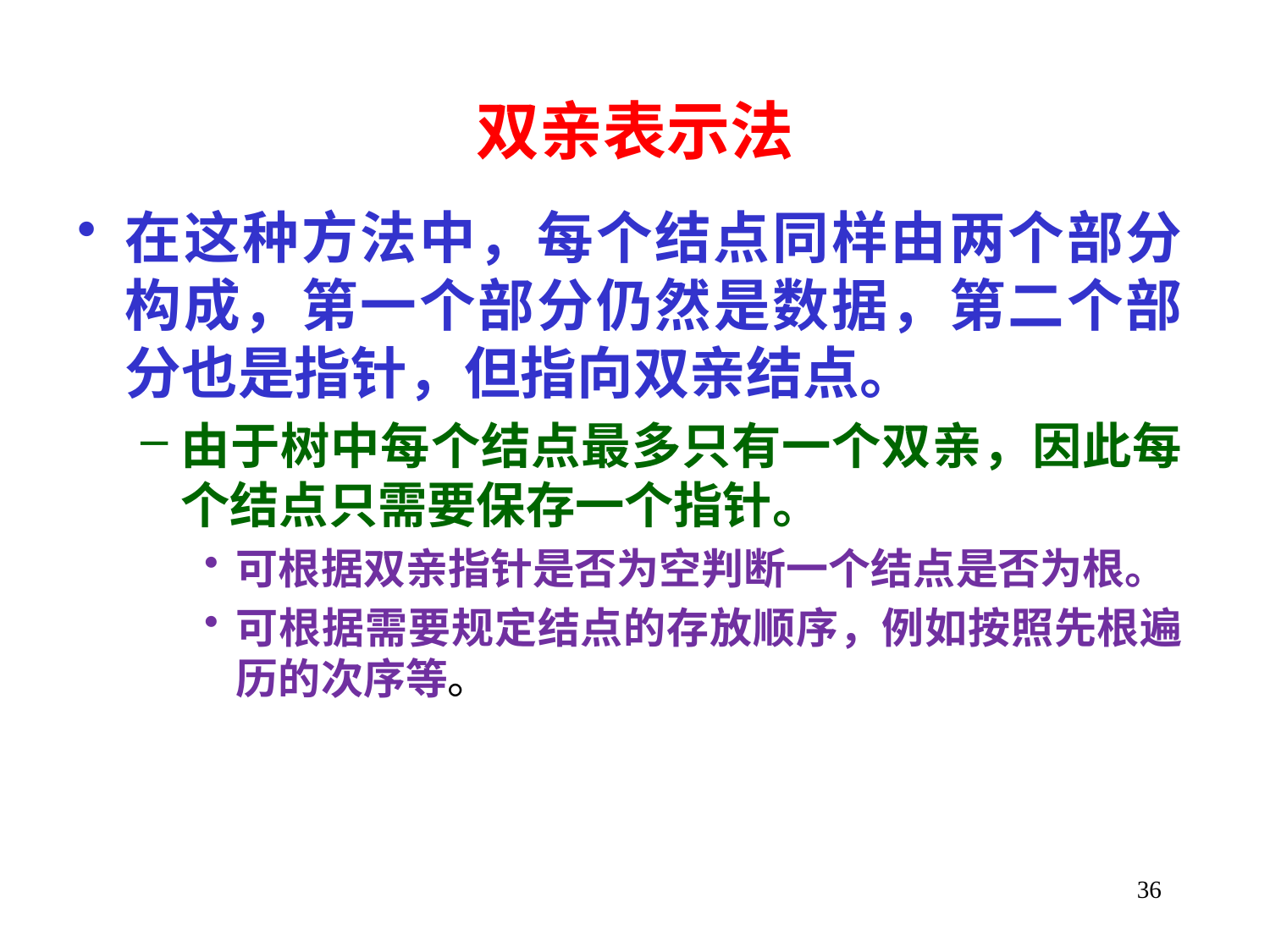

双亲表示法
在这种方法中，每个结点同样由两个部分构成，第一个部分仍然是数据，第二个部分也是指针，但指向双亲结点。
由于树中每个结点最多只有一个双亲，因此每个结点只需要保存一个指针。
可根据双亲指针是否为空判断一个结点是否为根。
可根据需要规定结点的存放顺序，例如按照先根遍历的次序等。
36